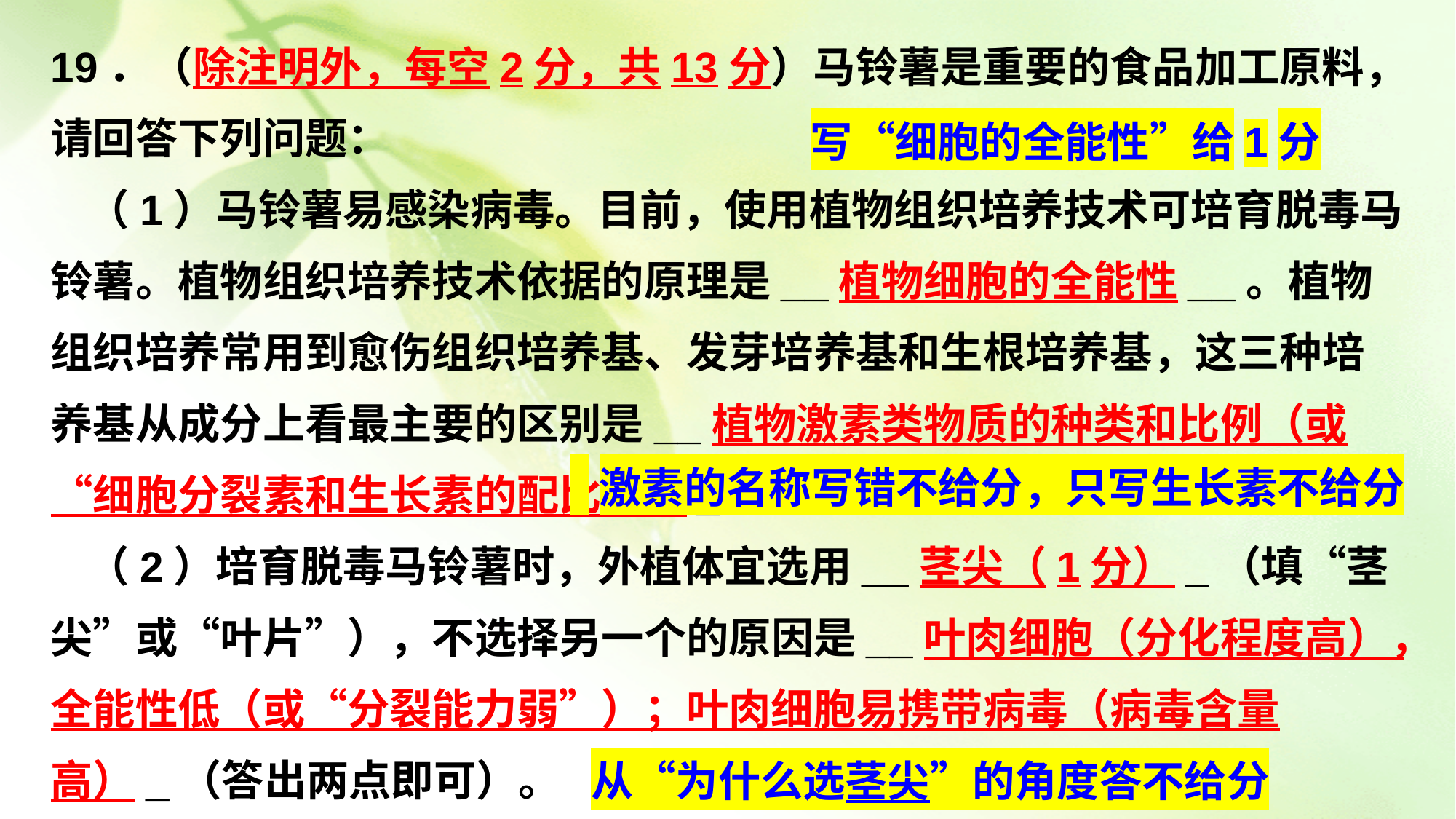

19．（除注明外，每空2分，共13分）马铃薯是重要的食品加工原料，请回答下列问题：
（1）马铃薯易感染病毒。目前，使用植物组织培养技术可培育脱毒马铃薯。植物组织培养技术依据的原理是__植物细胞的全能性__。植物组织培养常用到愈伤组织培养基、发芽培养基和生根培养基，这三种培养基从成分上看最主要的区别是__植物激素类物质的种类和比例（或“细胞分裂素和生长素的配比”）_。
（2）培育脱毒马铃薯时，外植体宜选用__茎尖（1分）_（填“茎尖”或“叶片”），不选择另一个的原因是__叶肉细胞（分化程度高），全能性低（或“分裂能力弱”）；叶肉细胞易携带病毒（病毒含量高）_（答出两点即可）。
写“细胞的全能性”给1分
  激素的名称写错不给分，只写生长素不给分
从“为什么选茎尖”的角度答不给分